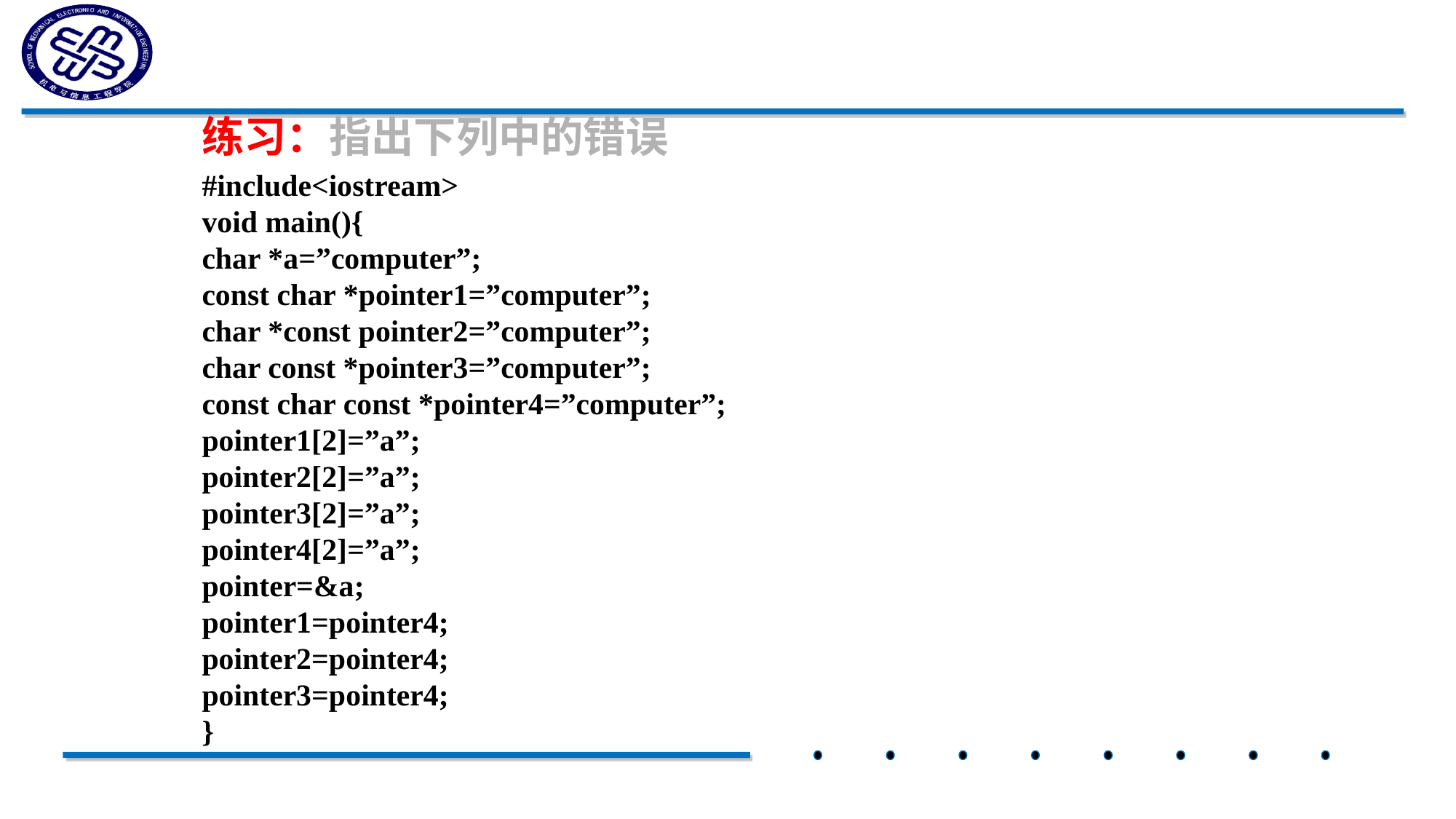

#
练习：指出下列中的错误
#include<iostream>
void main(){
char *a=”computer”;
const char *pointer1=”computer”;
char *const pointer2=”computer”;
char const *pointer3=”computer”;
const char const *pointer4=”computer”;
pointer1[2]=”a”;
pointer2[2]=”a”;
pointer3[2]=”a”;
pointer4[2]=”a”;
pointer=&a;
pointer1=pointer4;
pointer2=pointer4;
pointer3=pointer4;
}